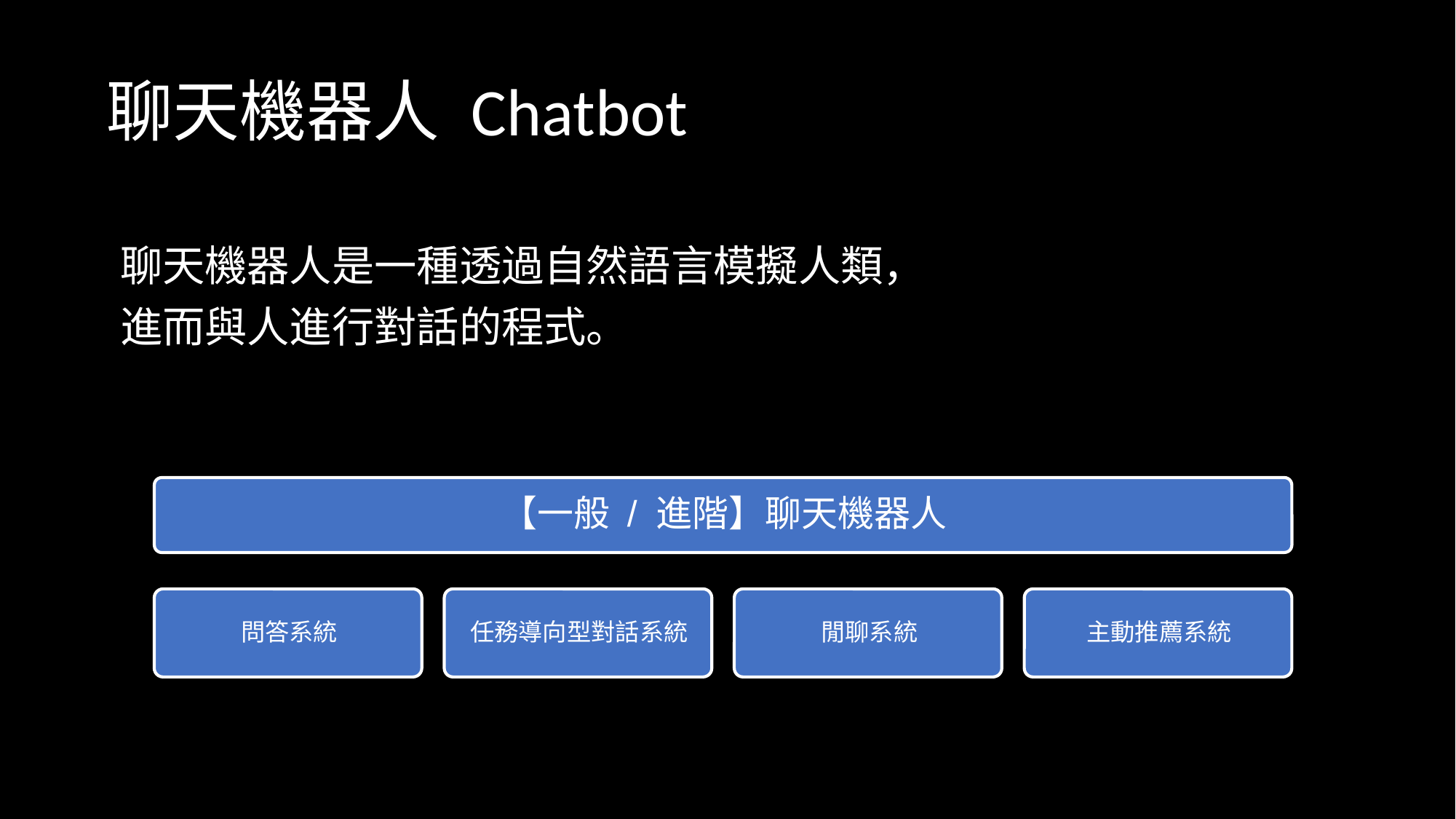

聊天機器人 Chatbot
聊天機器人是一種透過自然語言模擬人類，
進而與人進行對話的程式。

【一般 / 進階】聊天機器人
問答系統
任務導向型對話系統
閒聊系統
主動推薦系統